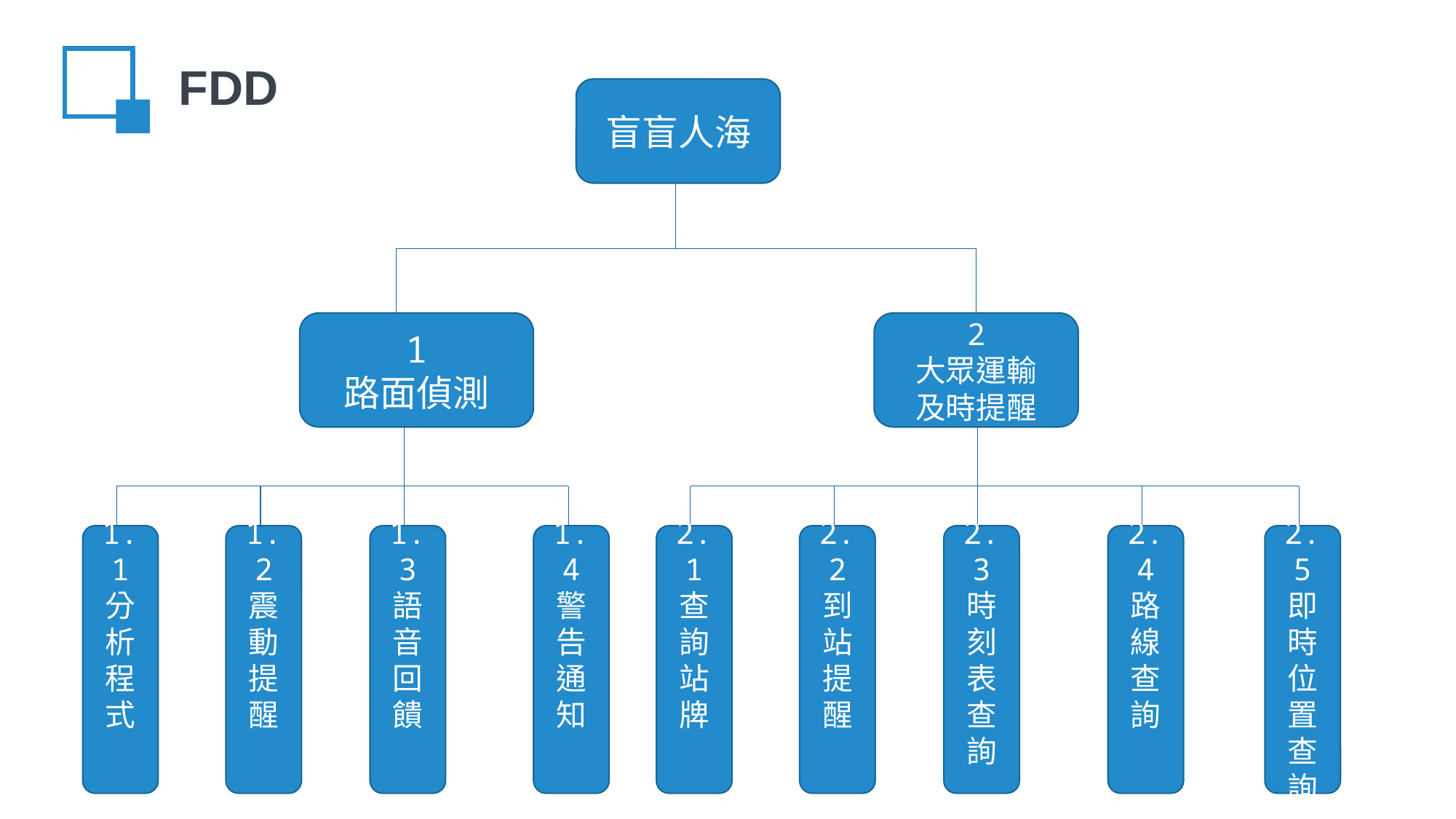

FDD
盲盲人海

1
路面偵測
2
大眾運輸
及時提醒
2.5
即時位置查詢
1.4
警告通知

1.1
分析程式

1.2
震動提醒

1.3
語音回饋

2.1
查詢站牌

2.2
到站提醒

2.3
時刻表查詢

2.4
路線查詢